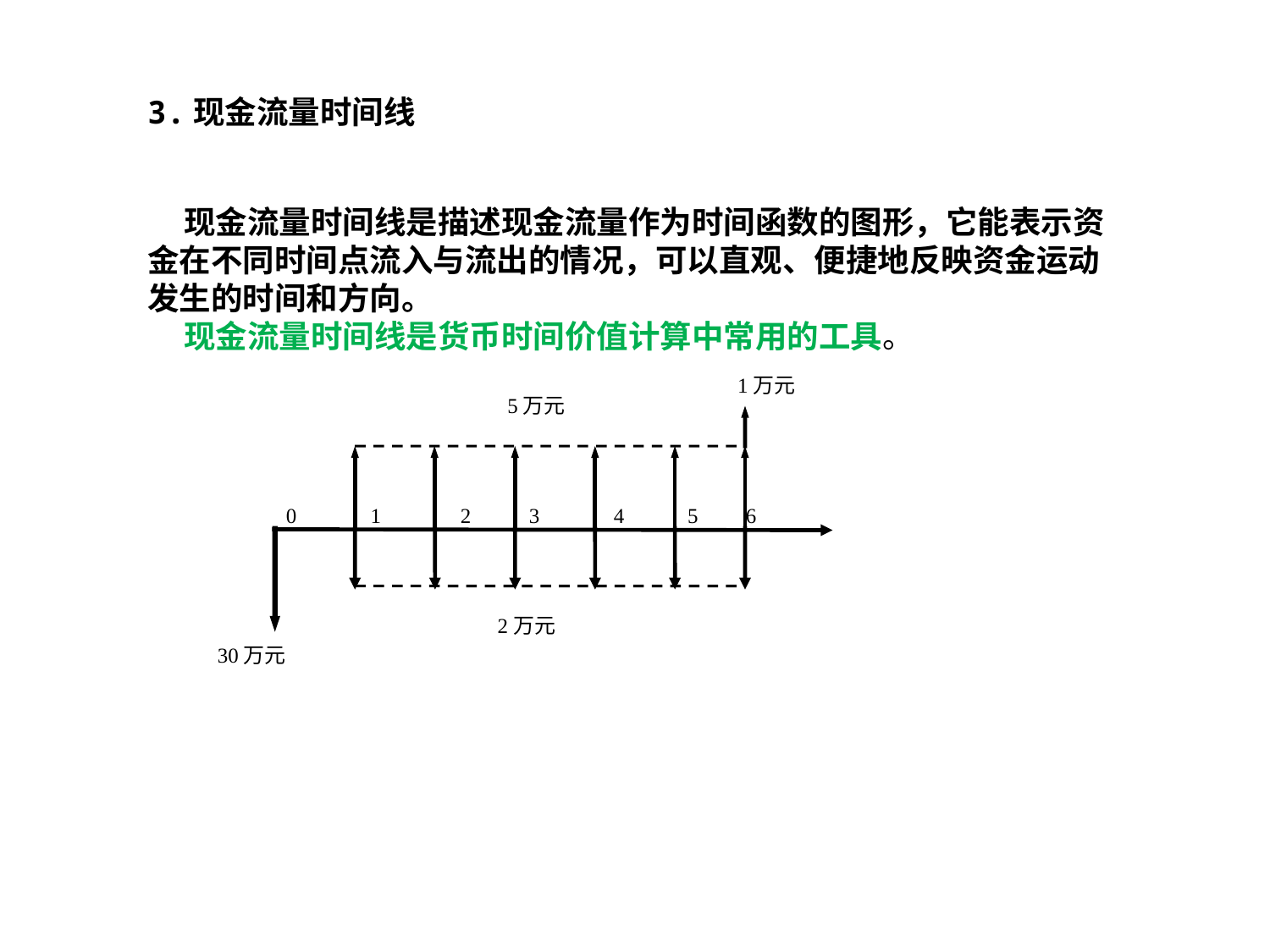

3.现金流量时间线
    现金流量时间线是描述现金流量作为时间函数的图形，它能表示资金在不同时间点流入与流出的情况，可以直观、便捷地反映资金运动发生的时间和方向。
    现金流量时间线是货币时间价值计算中常用的工具。

1万元
5万元

    0              1               2           3              4            5         6

2万元
30万元